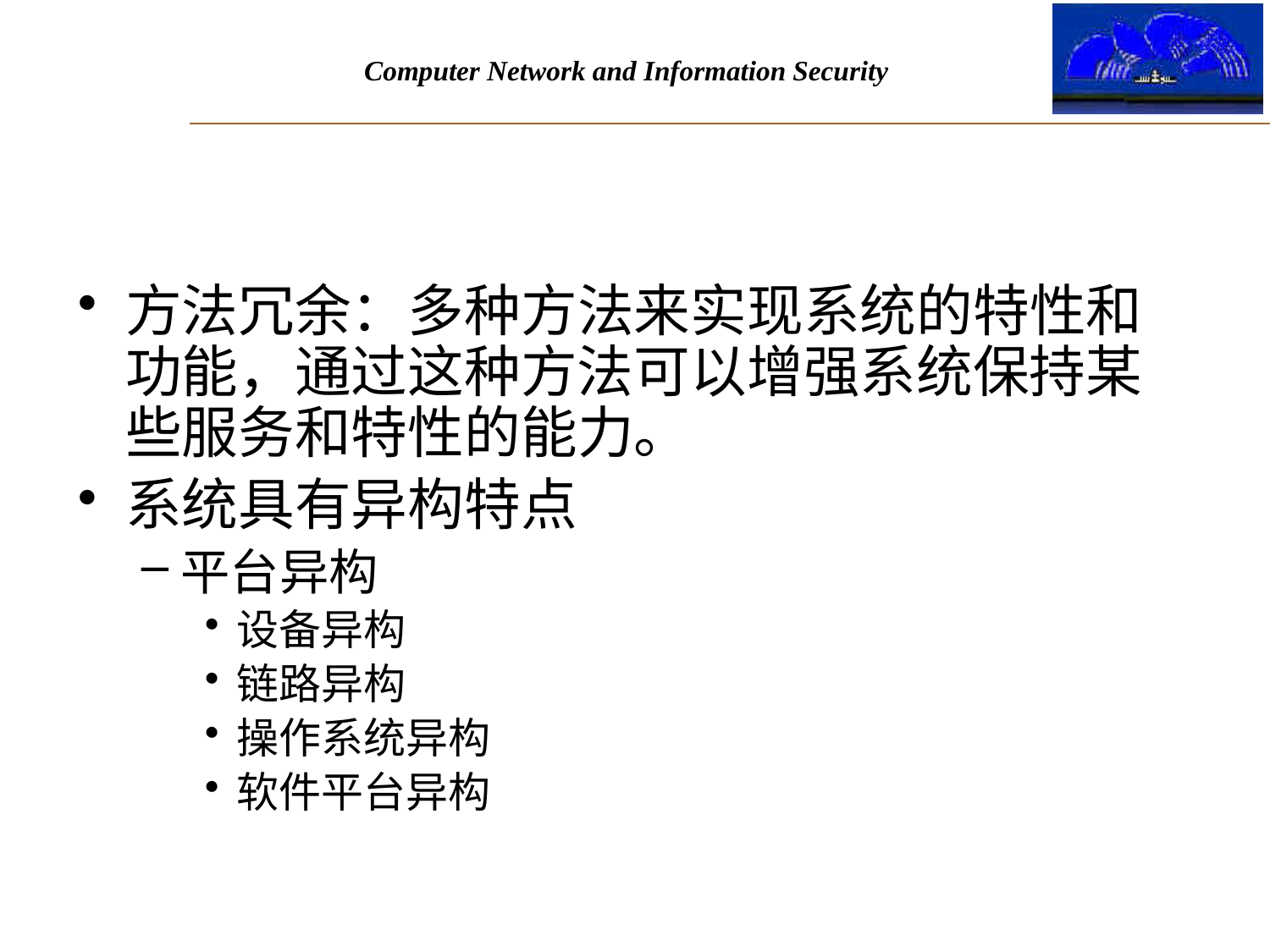

#
方法冗余：多种方法来实现系统的特性和功能，通过这种方法可以增强系统保持某些服务和特性的能力。
系统具有异构特点
平台异构
设备异构
链路异构
操作系统异构
软件平台异构